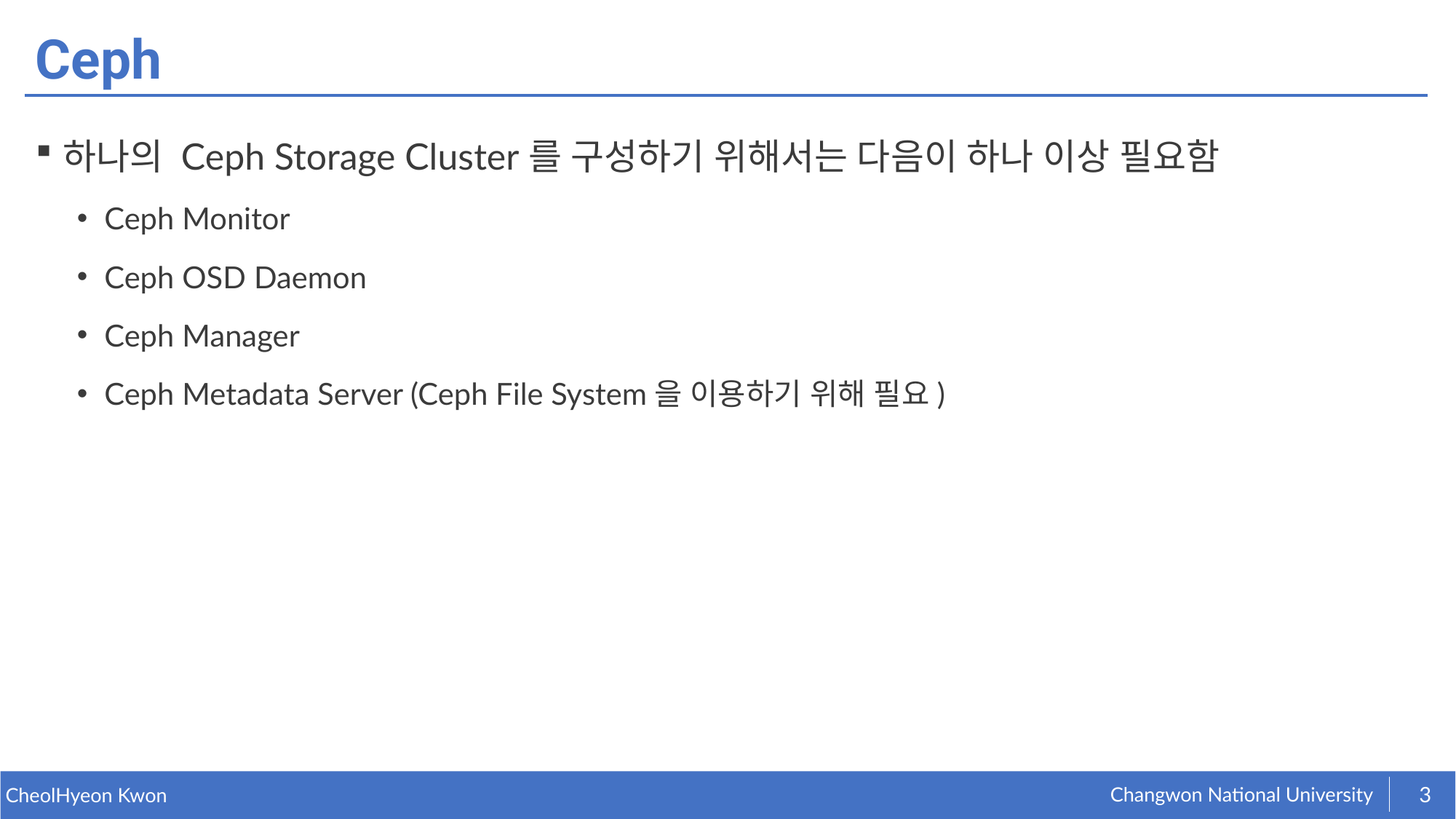

# Ceph
하나의 Ceph Storage Cluster를 구성하기 위해서는 다음이 하나 이상 필요함
Ceph Monitor
Ceph OSD Daemon
Ceph Manager
Ceph Metadata Server (Ceph File System을 이용하기 위해 필요)

3